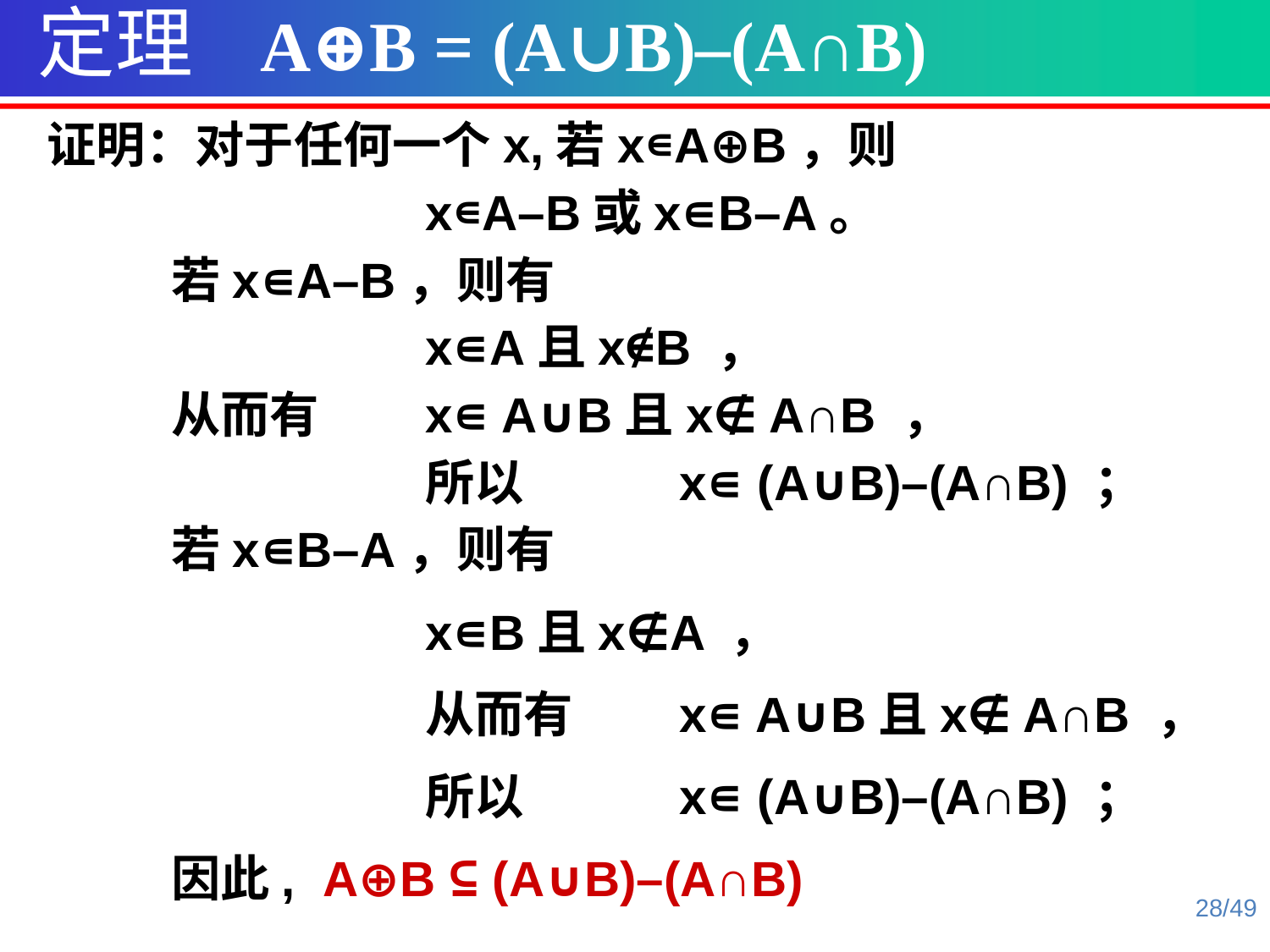

定理      A⊕B = (A∪B)–(A∩B)
证明：对于任何一个x,若x∊A⊕B，则
			x∊A–B或x∊B–A。
  	若x∊A–B，则有
			x∊A且x∉B ，
           	从而有	x∊ A∪B且x∉ A∩B ，
			所以   	x∊ (A∪B)–(A∩B) ；
	若x∊B–A，则有
			x∊B且x∉A ，
			从而有	x∊ A∪B且x∉ A∩B ，
			所以   	x∊ (A∪B)–(A∩B) ；
	因此,  A⊕B ⊆ (A∪B)–(A∩B)
28/49